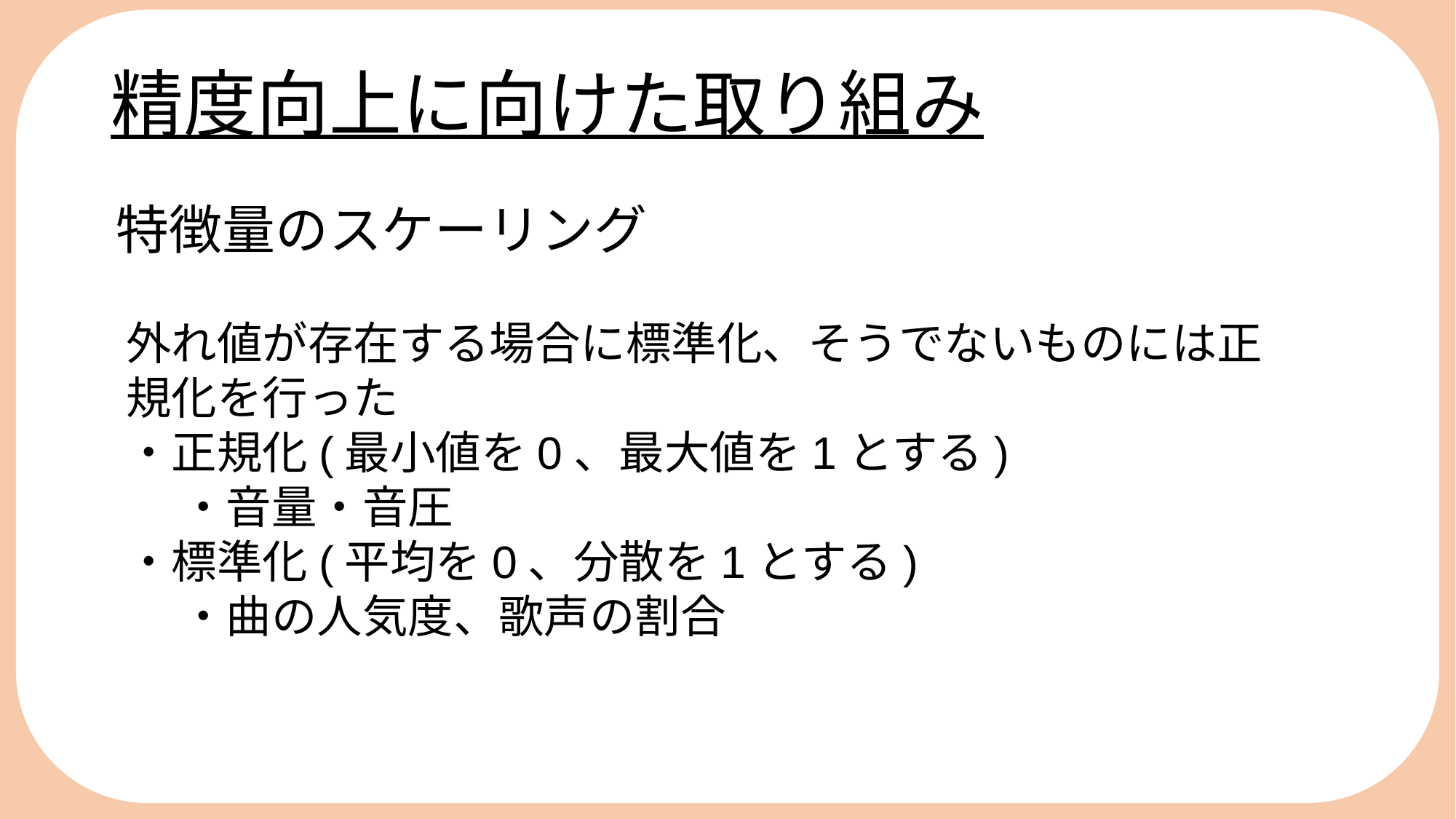

とｋ三日目
精度向上に向けた取り組み
特徴量のスケーリング
外れ値が存在する場合に標準化、そうでないものには正規化を行った
・正規化(最小値を0、最大値を1とする)
・音量・音圧
・標準化(平均を0、分散を1とする)
・曲の人気度、歌声の割合